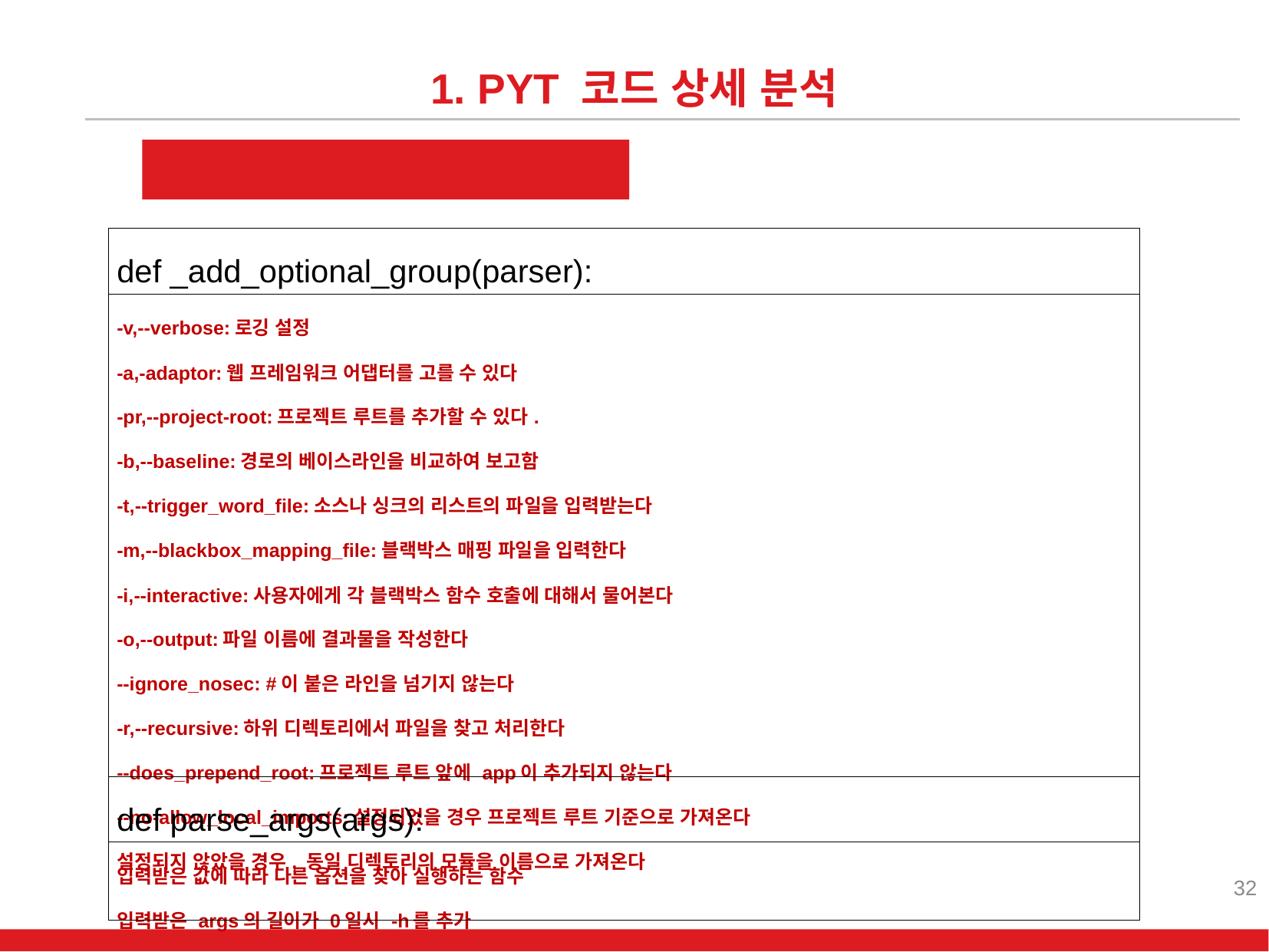

1. PYT 코드 상세 분석
usage.py
| def \_add\_optional\_group(parser): |
| --- |
| -v,--verbose:로깅 설정 -a,-adaptor:웹 프레임워크 어댑터를 고를 수 있다 -pr,--project-root:프로젝트 루트를 추가할 수 있다. -b,--baseline:경로의 베이스라인을 비교하여 보고함 -t,--trigger\_word\_file:소스나 싱크의 리스트의 파일을 입력받는다 -m,--blackbox\_mapping\_file:블랙박스 매핑 파일을 입력한다 -i,--interactive:사용자에게 각 블랙박스 함수 호출에 대해서 물어본다 -o,--output:파일 이름에 결과물을 작성한다 --ignore\_nosec: #이 붙은 라인을 넘기지 않는다 -r,--recursive:하위 디렉토리에서 파일을 찾고 처리한다 --does\_prepend\_root:프로젝트 루트 앞에 app이 추가되지 않는다 --no-allow\_local\_imports:설정되었을 경우 프로젝트 루트 기준으로 가져온다 설정되지 않았을 경우, 동일 디렉토리의 모듈을 이름으로 가져온다 |
| def parse\_args(args): |
| 입력받은 값에 따라 다른 옵션을 찾아 실행하는 함수 입력받은 args의 길이가 0일시 -h를 추가 |
32